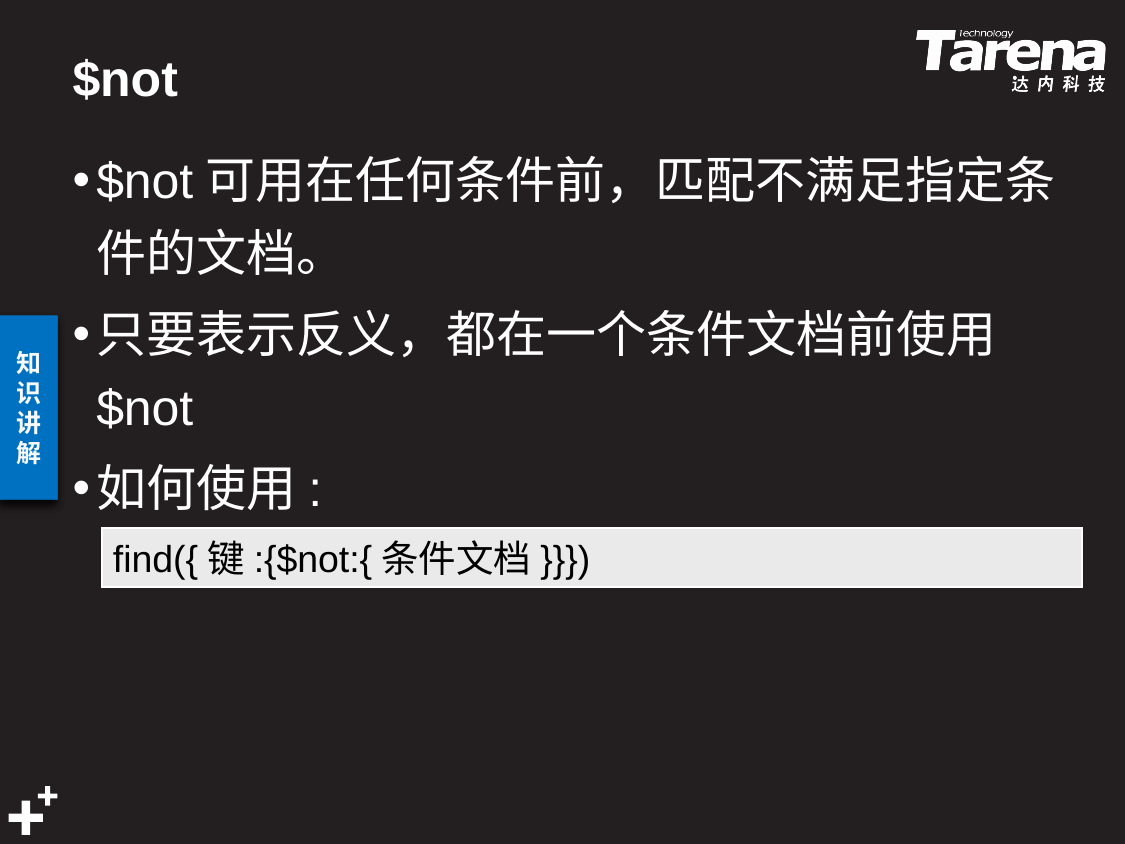

# $not
$not可用在任何条件前，匹配不满足指定条件的文档。
只要表示反义，都在一个条件文档前使用$not
如何使用:
find({键:{$not:{条件文档}}})